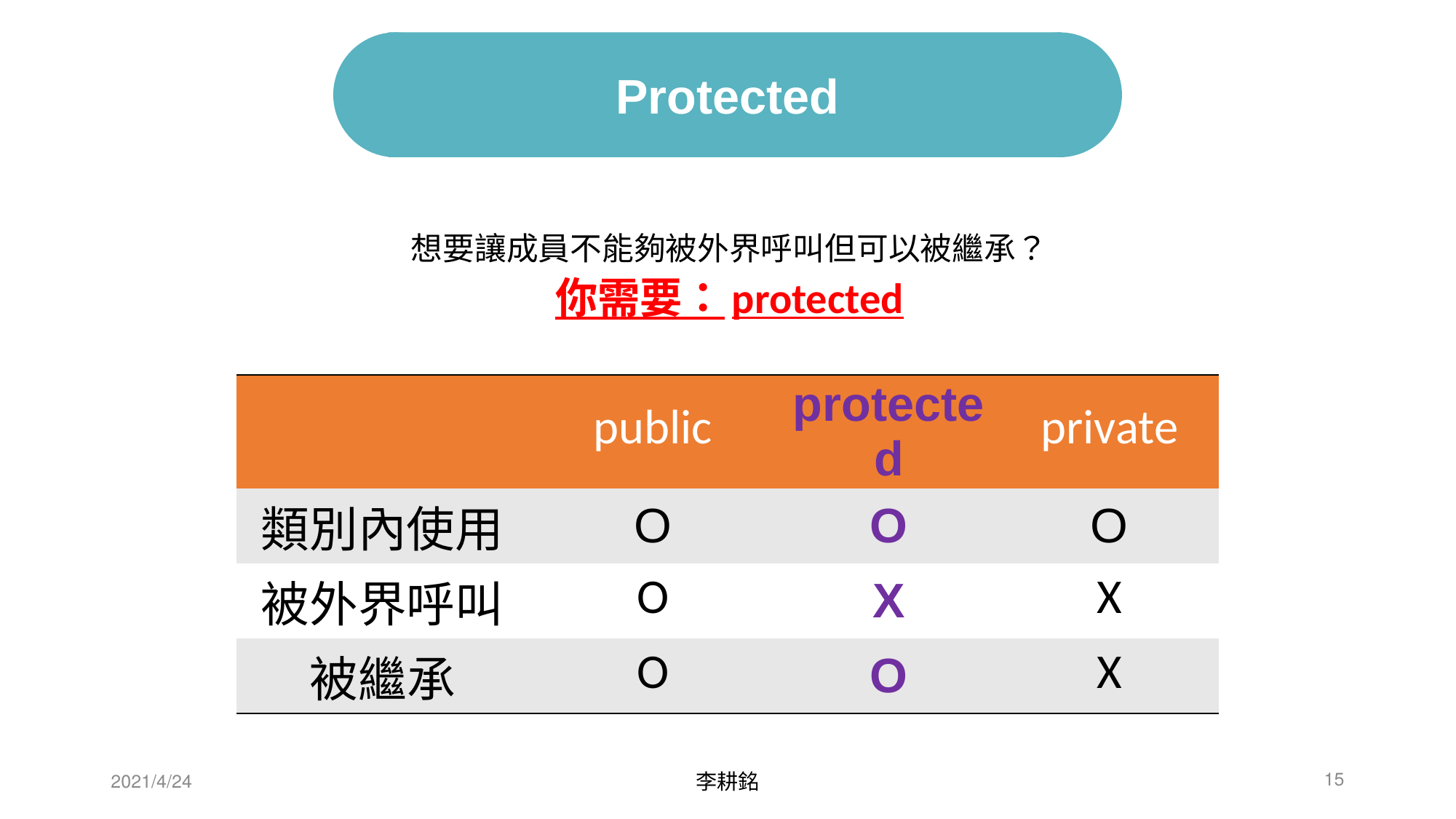

# Protected
想要讓成員不能夠被外界呼叫但可以被繼承？
你需要：protected
|  | public | protected | private |
| --- | --- | --- | --- |
| 類別內使用 | O | O | O |
| 被外界呼叫 | O | X | X |
| 被繼承 | O | O | X |
2021/4/24
李耕銘
15